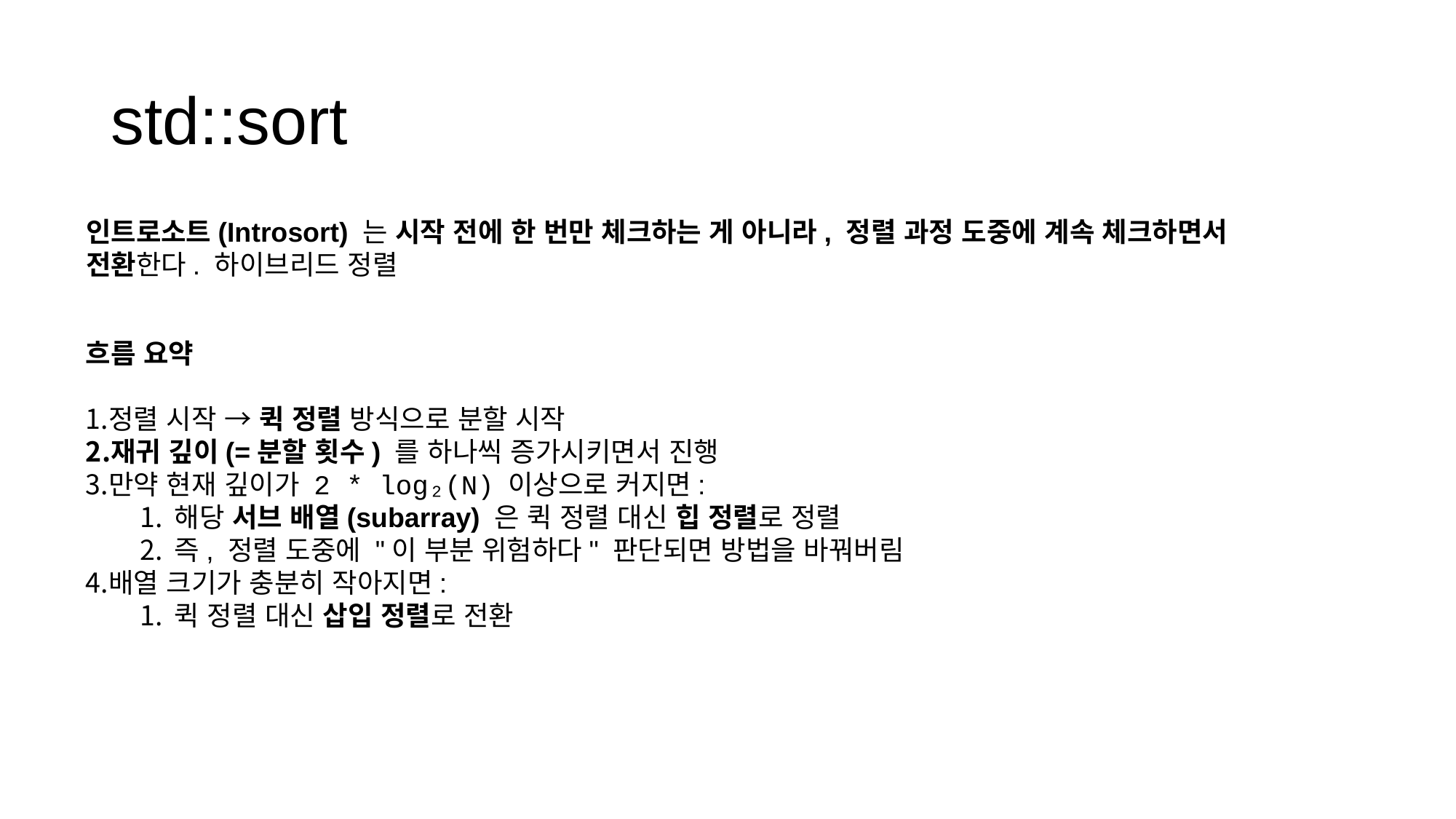

# std::sort
인트로소트(Introsort) 는 시작 전에 한 번만 체크하는 게 아니라, 정렬 과정 도중에 계속 체크하면서 전환한다. 하이브리드 정렬
흐름 요약

정렬 시작 → 퀵 정렬 방식으로 분할 시작
재귀 깊이(=분할 횟수) 를 하나씩 증가시키면서 진행
만약 현재 깊이가 2 * log₂(N) 이상으로 커지면:
해당 서브 배열(subarray) 은 퀵 정렬 대신 힙 정렬로 정렬
즉, 정렬 도중에 "이 부분 위험하다" 판단되면 방법을 바꿔버림
배열 크기가 충분히 작아지면:
퀵 정렬 대신 삽입 정렬로 전환